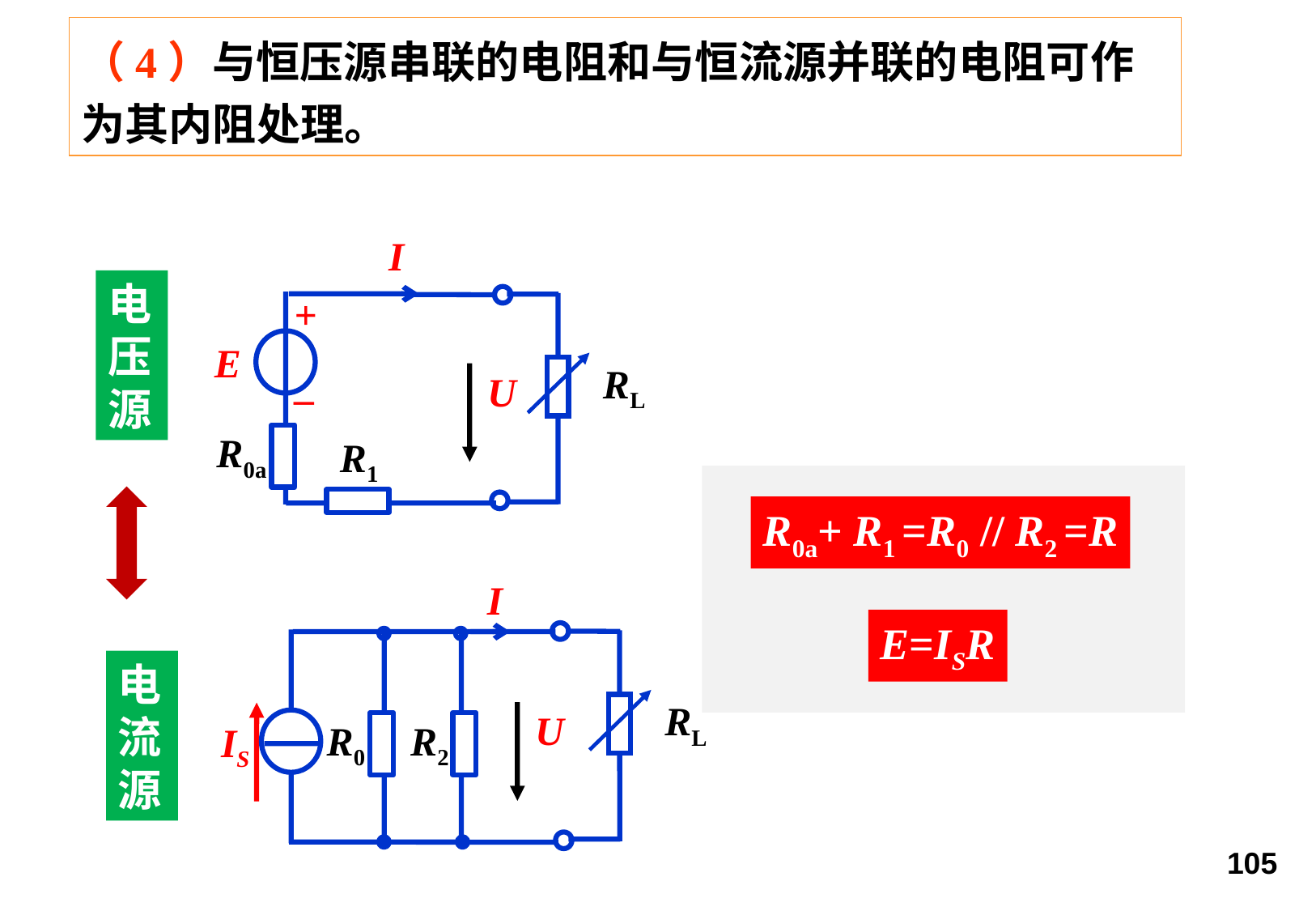

（4）与恒压源串联的电阻和与恒流源并联的电阻可作为其内阻处理。
I
+

E
_
U

R0a

R1

电压源

RL

R0a+ R1 =R0 // R2 =R
I

U

IS

R0
R2

E=ISR

RL

电流源